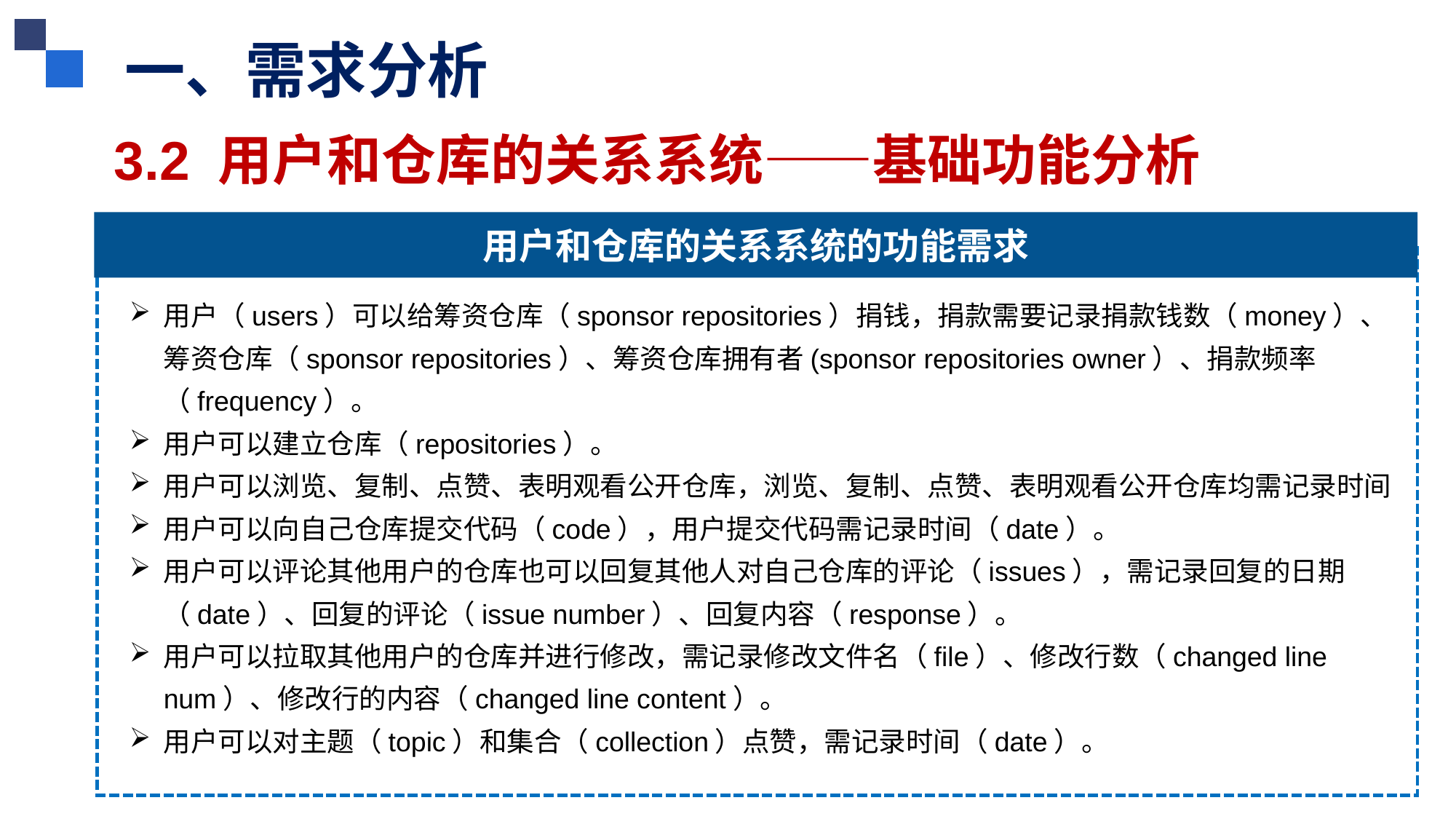

一、需求分析

3.2 用户和仓库的关系系统——基础功能分析
用户和仓库的关系系统的功能需求

用户（users）可以给筹资仓库（sponsor repositories）捐钱，捐款需要记录捐款钱数（money）、筹资仓库（sponsor repositories）、筹资仓库拥有者(sponsor repositories owner）、捐款频率（frequency）。
用户可以建立仓库（repositories）。
用户可以浏览、复制、点赞、表明观看公开仓库，浏览、复制、点赞、表明观看公开仓库均需记录时间
用户可以向自己仓库提交代码（code），用户提交代码需记录时间（date）。
用户可以评论其他用户的仓库也可以回复其他人对自己仓库的评论（issues），需记录回复的日期（date）、回复的评论（issue number）、回复内容（response）。
用户可以拉取其他用户的仓库并进行修改，需记录修改文件名（file）、修改行数（changed line num）、修改行的内容（changed line content）。
用户可以对主题（topic）和集合（collection）点赞，需记录时间（date）。